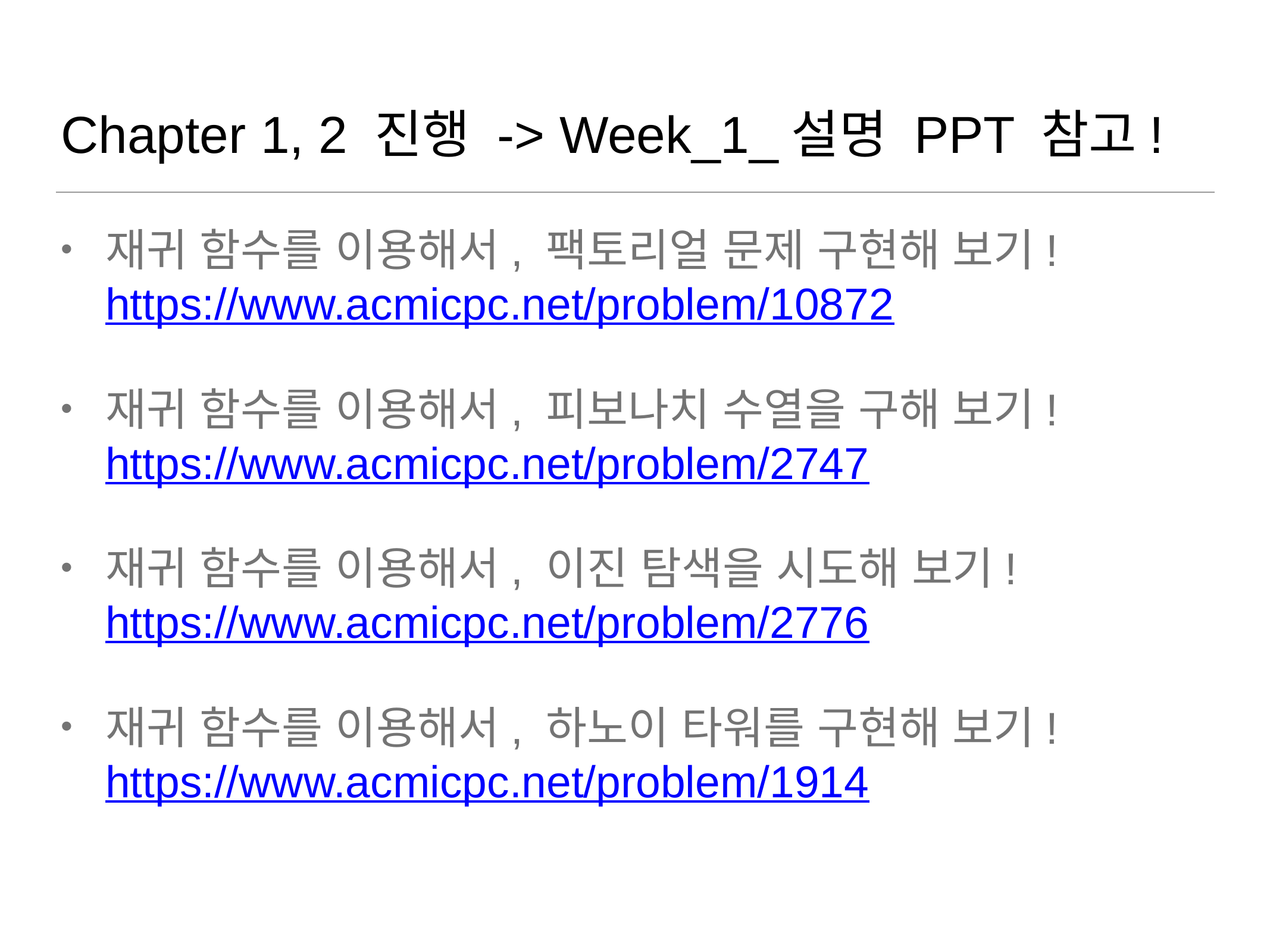

# Chapter 1, 2 진행 -> Week_1_설명 PPT 참고!
재귀 함수를 이용해서, 팩토리얼 문제 구현해 보기!
https://www.acmicpc.net/problem/10872
재귀 함수를 이용해서, 피보나치 수열을 구해 보기!
https://www.acmicpc.net/problem/2747
재귀 함수를 이용해서, 이진 탐색을 시도해 보기!
https://www.acmicpc.net/problem/2776
재귀 함수를 이용해서, 하노이 타워를 구현해 보기!
https://www.acmicpc.net/problem/1914